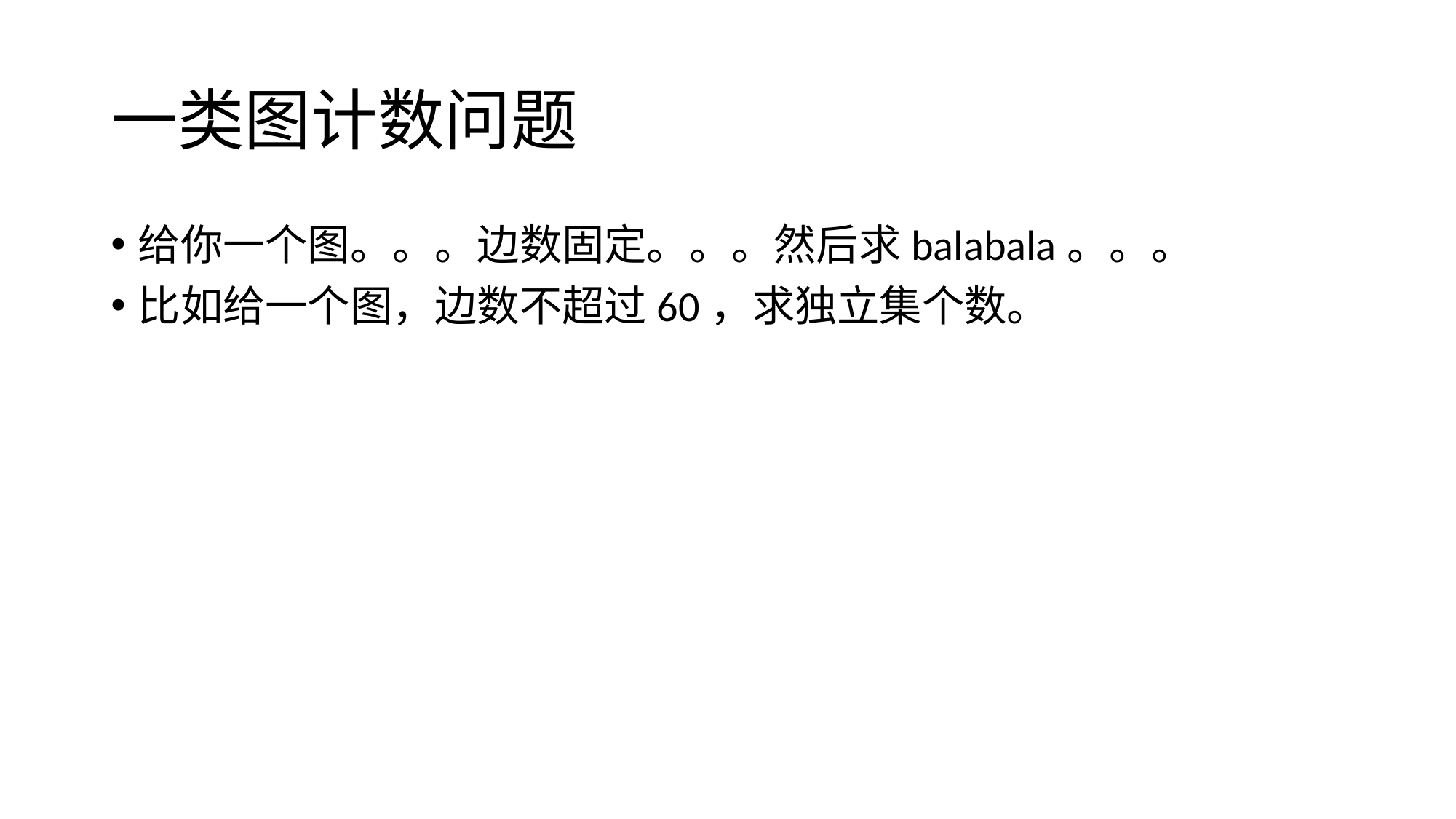

# 一类图计数问题
给你一个图。。。边数固定。。。然后求balabala。。。
比如给一个图，边数不超过60，求独立集个数。